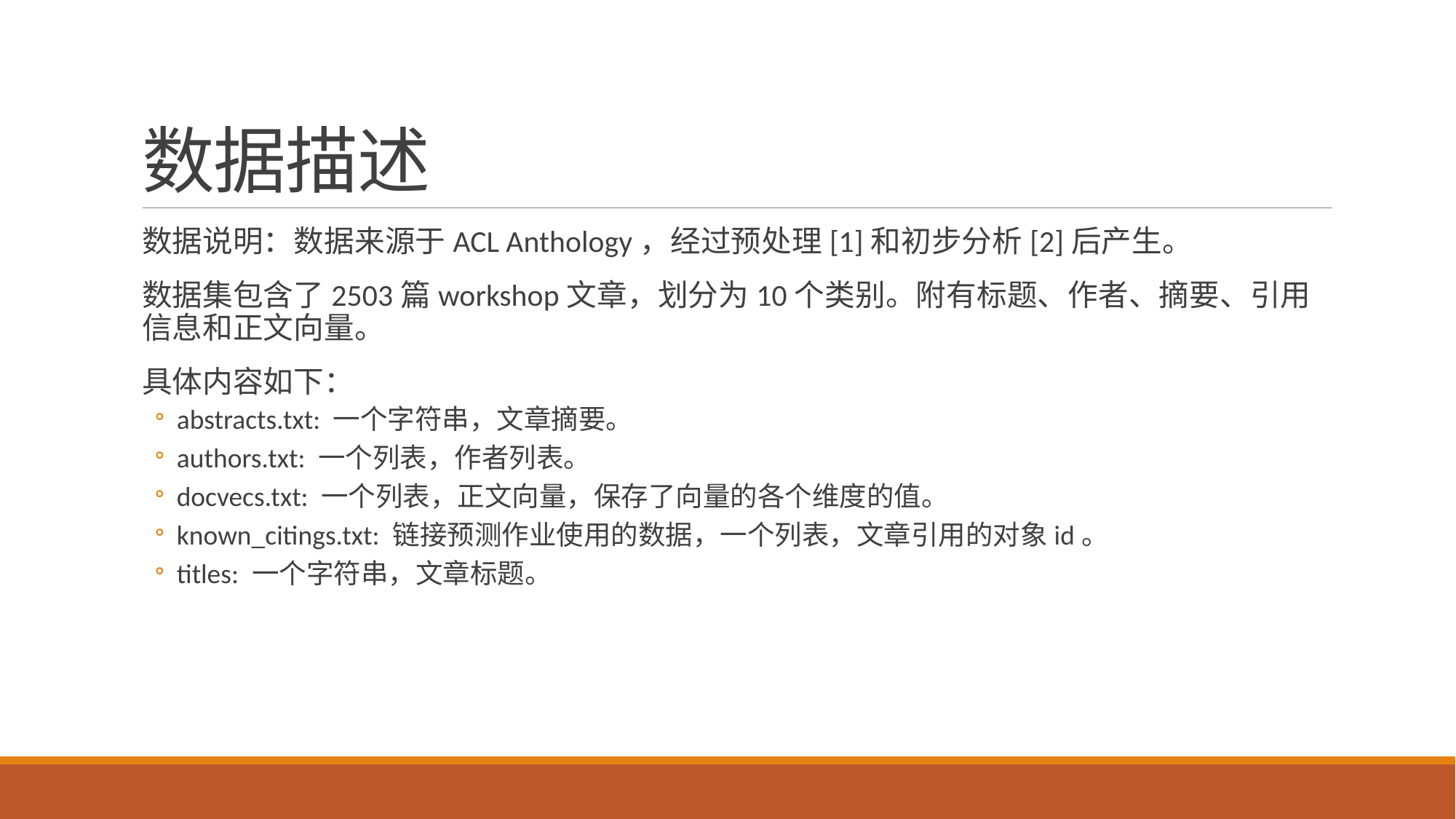

# 数据描述
数据说明：数据来源于ACL Anthology，经过预处理[1]和初步分析[2]后产生。
数据集包含了2503篇workshop文章，划分为10个类别。附有标题、作者、摘要、引用信息和正文向量。
具体内容如下：
abstracts.txt: 一个字符串，文章摘要。
authors.txt: 一个列表，作者列表。
docvecs.txt: 一个列表，正文向量，保存了向量的各个维度的值。
known_citings.txt: 链接预测作业使用的数据，一个列表，文章引用的对象id。
titles: 一个字符串，文章标题。